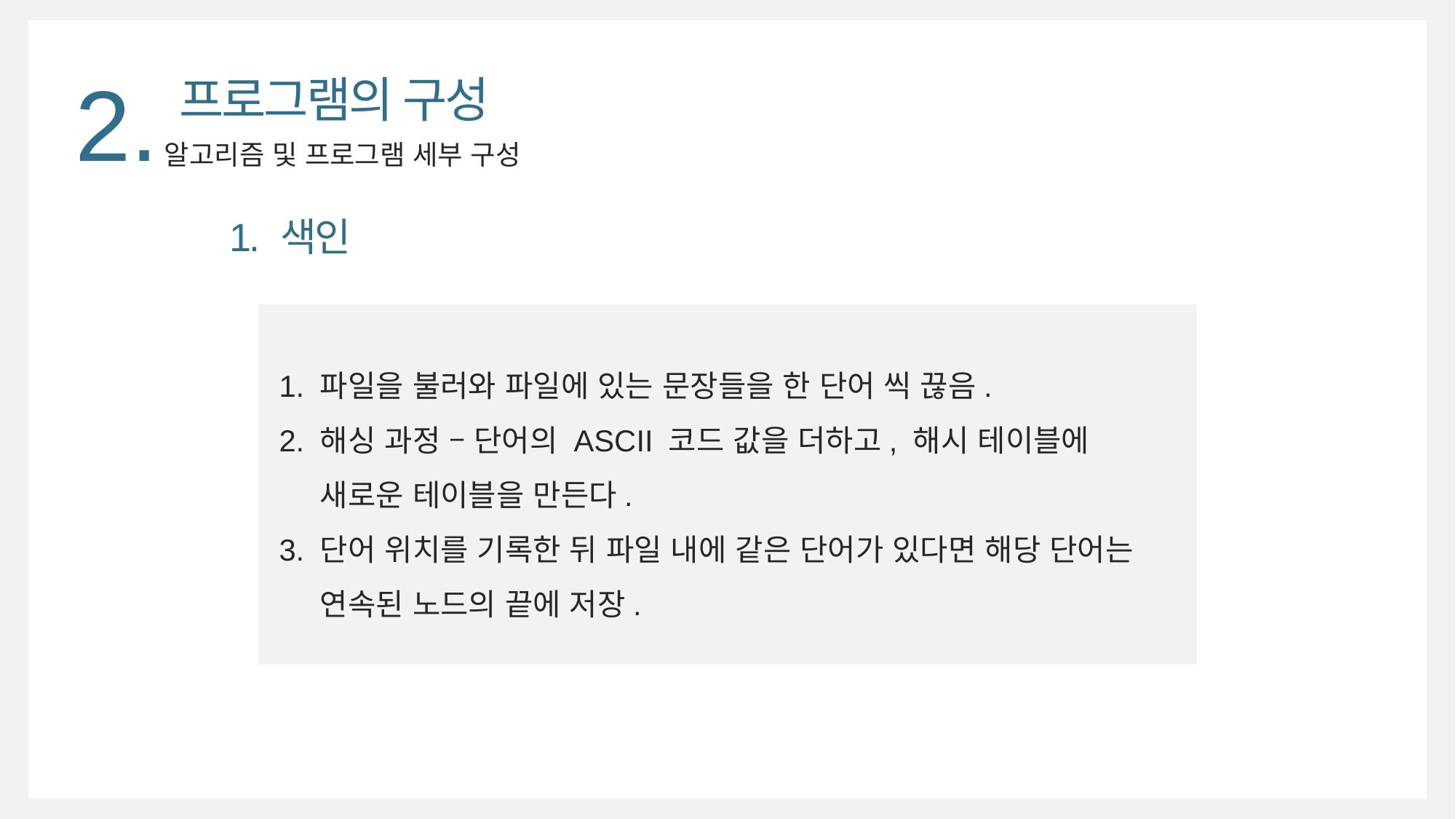

2.
프로그램의 구성
알고리즘 및 프로그램 세부 구성
1. 색인

파일을 불러와 파일에 있는 문장들을 한 단어 씩 끊음.
해싱 과정 – 단어의 ASCII 코드 값을 더하고, 해시 테이블에 새로운 테이블을 만든다.
단어 위치를 기록한 뒤 파일 내에 같은 단어가 있다면 해당 단어는 연속된 노드의 끝에 저장.